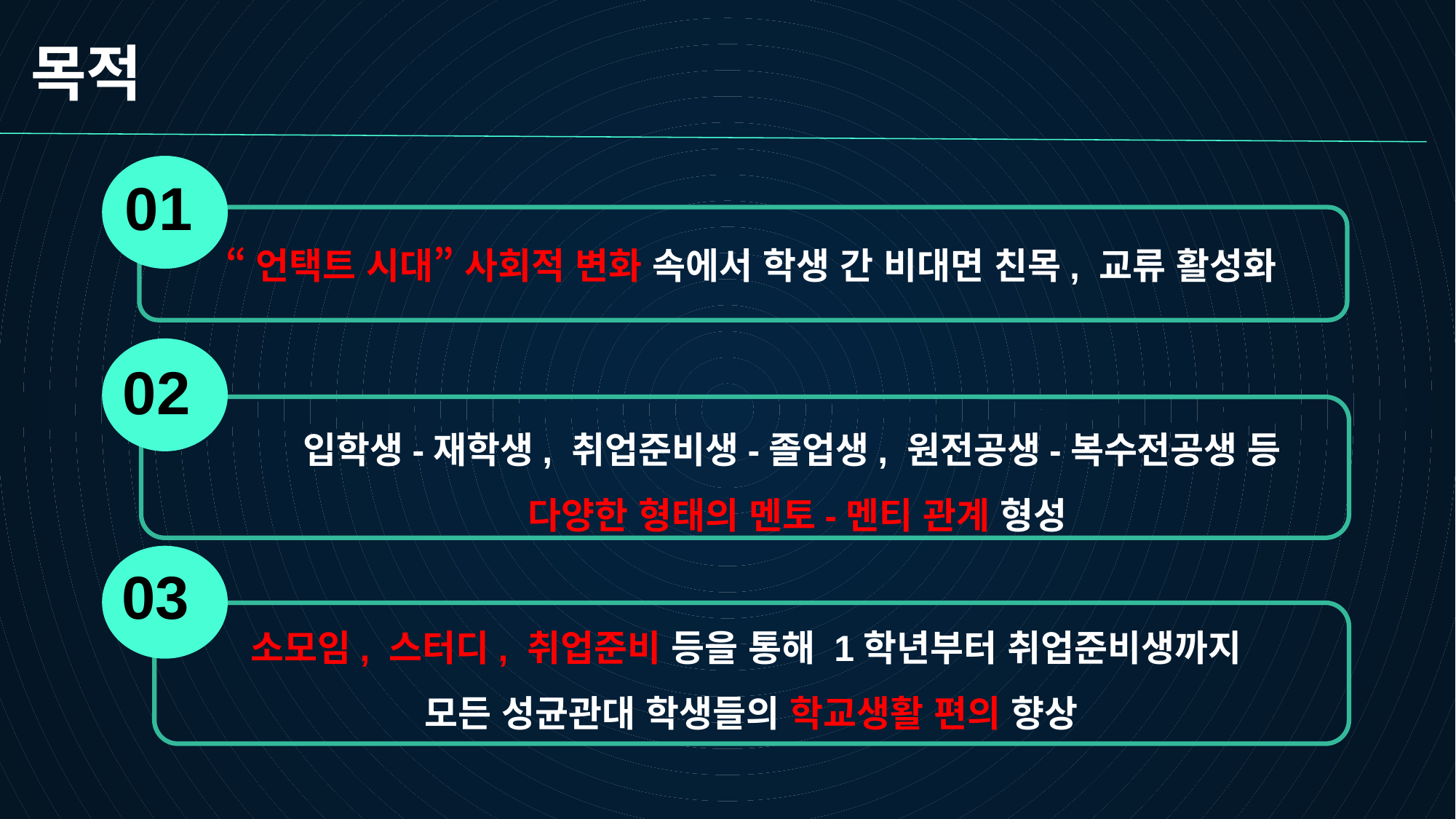

목적

 01
# “언택트 시대” 사회적 변화 속에서 학생 간 비대면 친목, 교류 활성화

 02

입학생-재학생, 취업준비생-졸업생, 원전공생-복수전공생 등
다양한 형태의 멘토-멘티 관계 형성

 03

소모임, 스터디, 취업준비 등을 통해 1학년부터 취업준비생까지
모든 성균관대 학생들의 학교생활 편의 향상